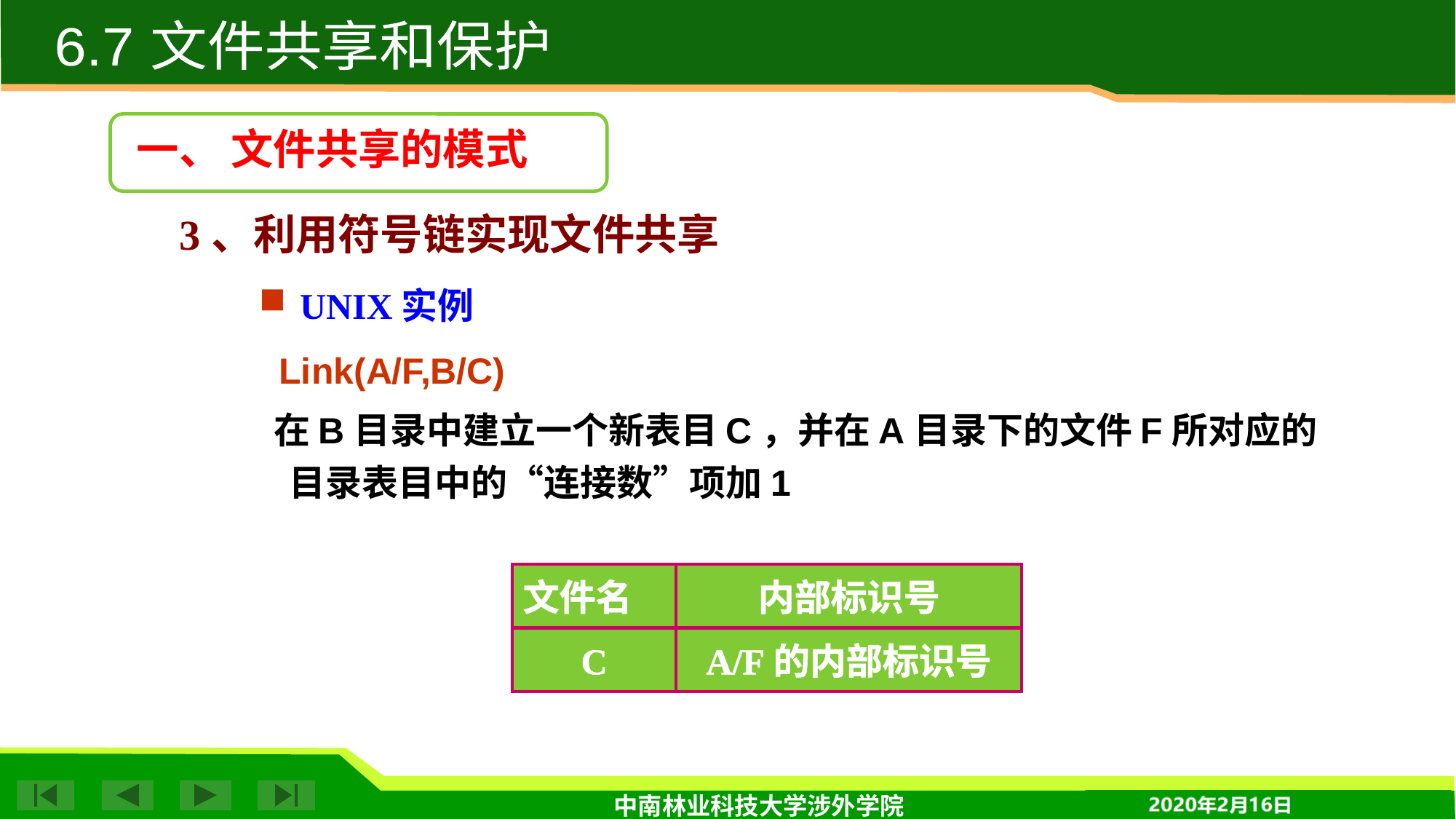

6.7 文件共享和保护

一、 文件共享的模式
3、利用符号链实现文件共享
UNIX实例
   Link(A/F,B/C)
  在B目录中建立一个新表目C，并在A目录下的文件F所对应的目录表目中的“连接数”项加1
文件名
内部标识号
C
A/F的内部标识号